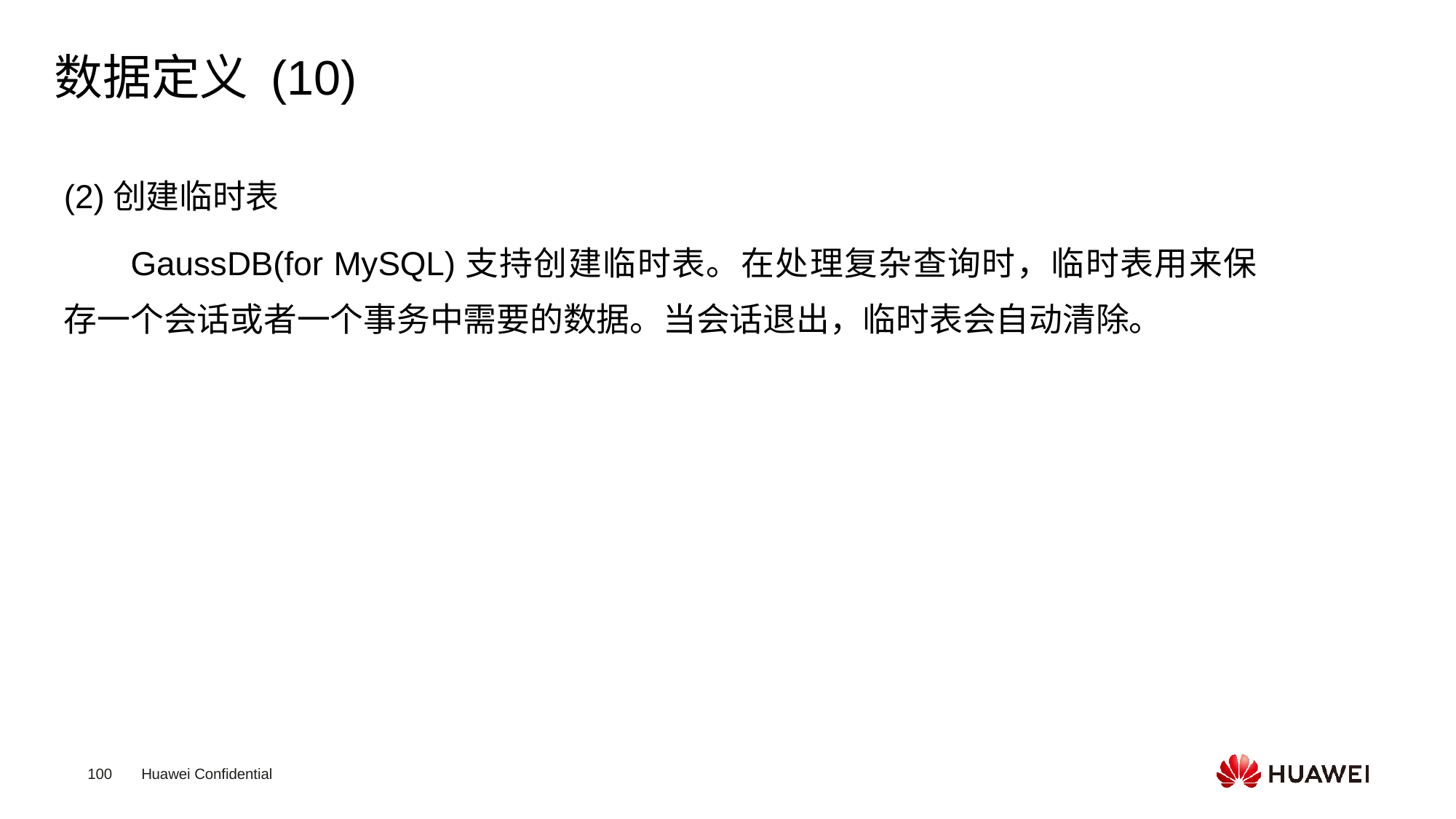

# 数据定义 (10)
(2)创建临时表
GaussDB(for MySQL)支持创建临时表。在处理复杂查询时，临时表用来保存一个会话或者一个事务中需要的数据。当会话退出，临时表会自动清除。